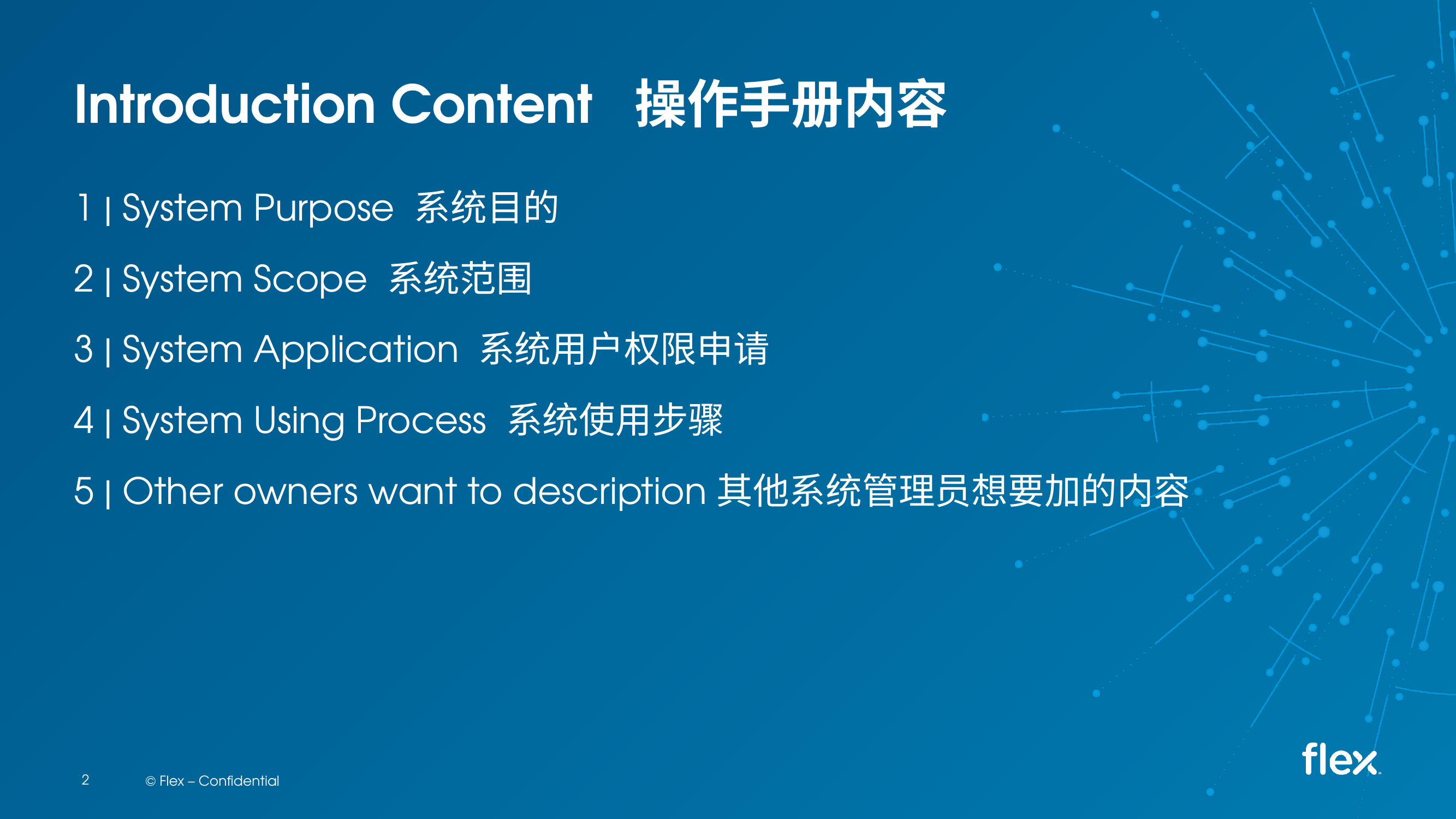

# Introduction Content  操作手册内容
1 | System Purpose 系统目的
2 | System Scope 系统范围
3 | System Application 系统用户权限申请
4 | System Using Process 系统使用步骤
5 | Other owners want to description其他系统管理员想要加的内容

2